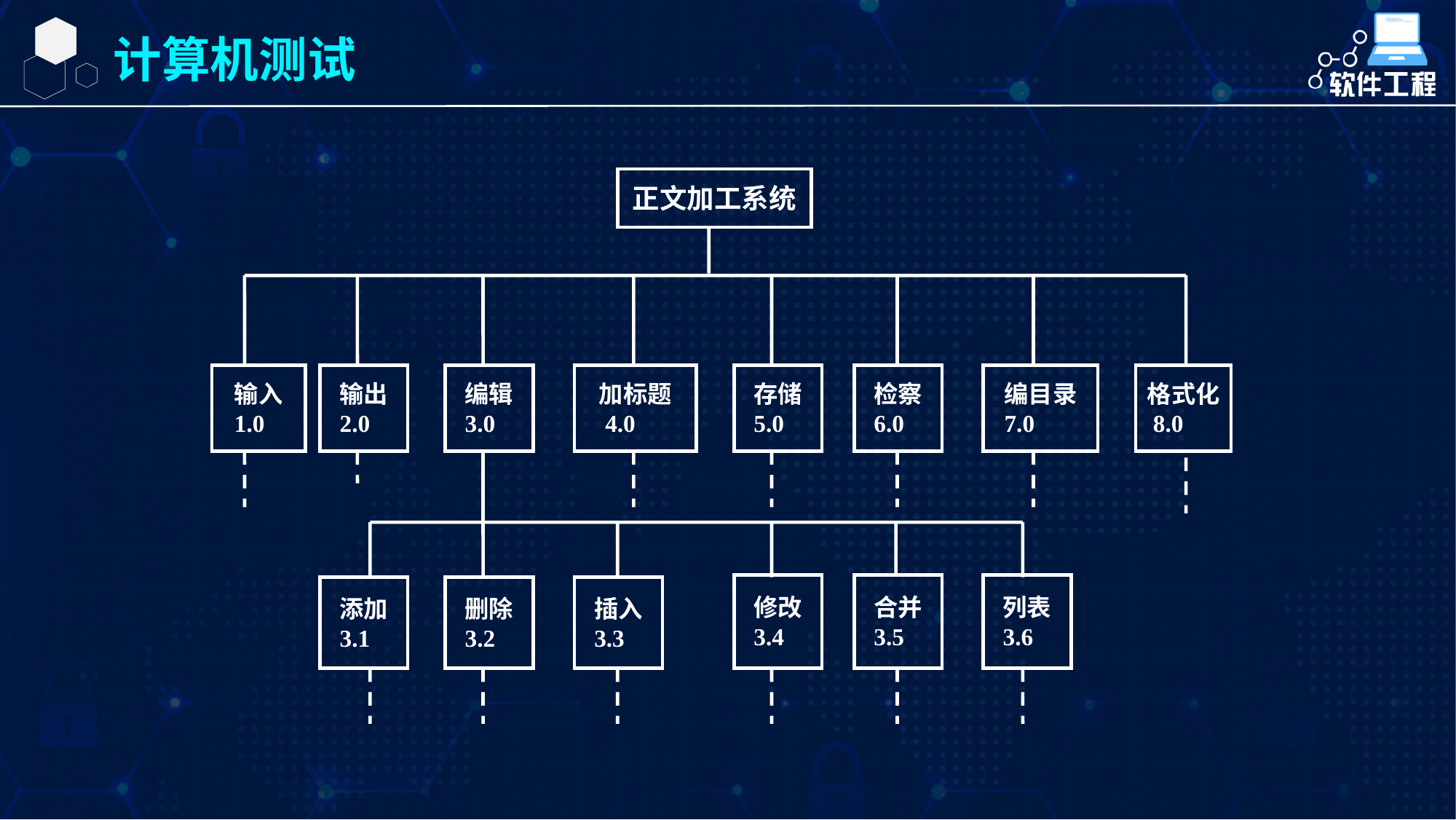

计算机测试
正文加工系统

输入
1.0
输出
2.0
编辑
3.0
加标题
 4.0
存储
5.0
检察
6.0
编目录
7.0
格式化
 8.0

修改
3.4
合并
3.5
列表
3.6
添加
3.1
删除
3.2
插入
3.3